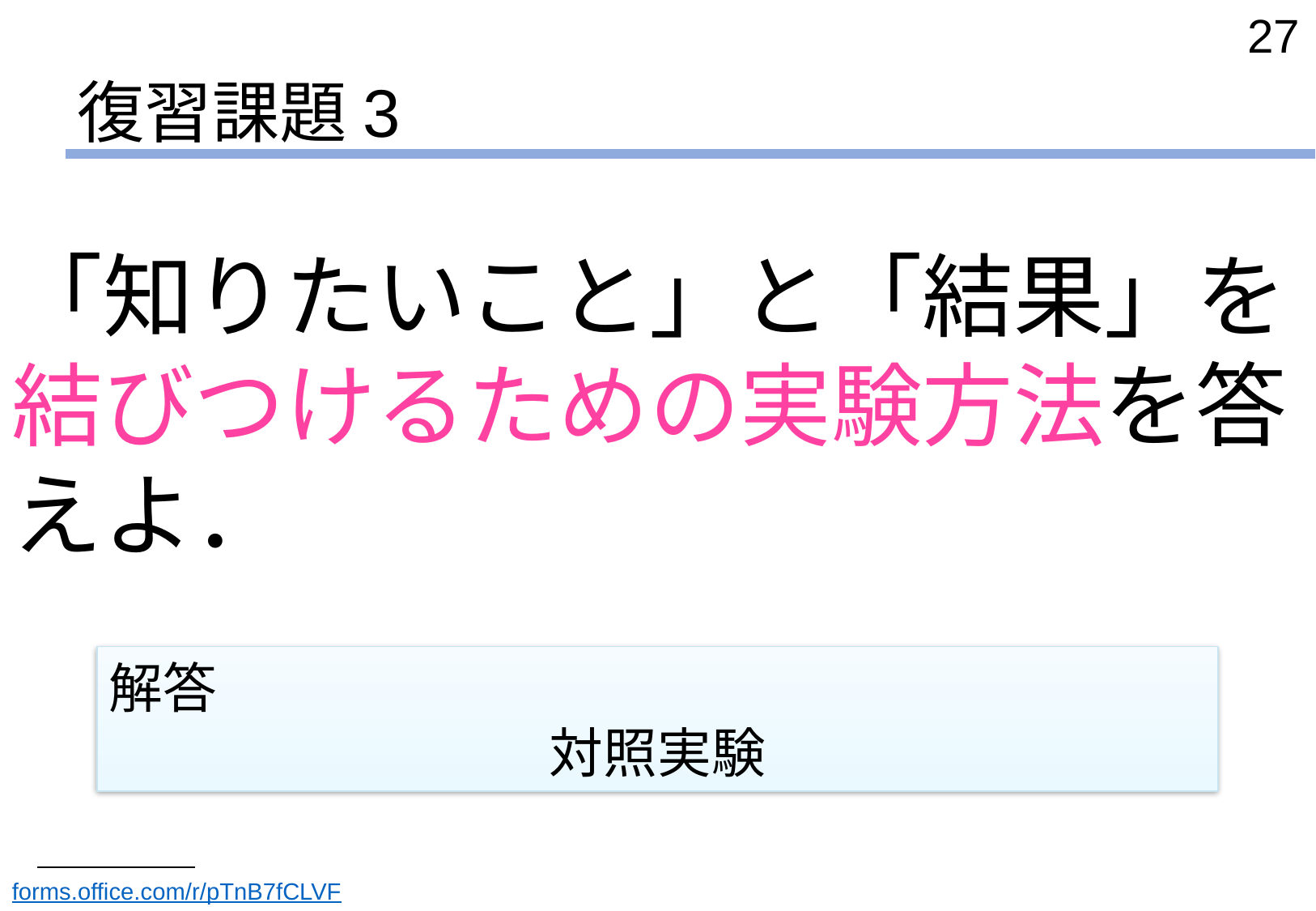

27
# 復習課題3
「知りたいこと」と「結果」を結びつけるための実験方法を答えよ．
解答
対照実験
forms.office.com/r/pTnB7fCLVF